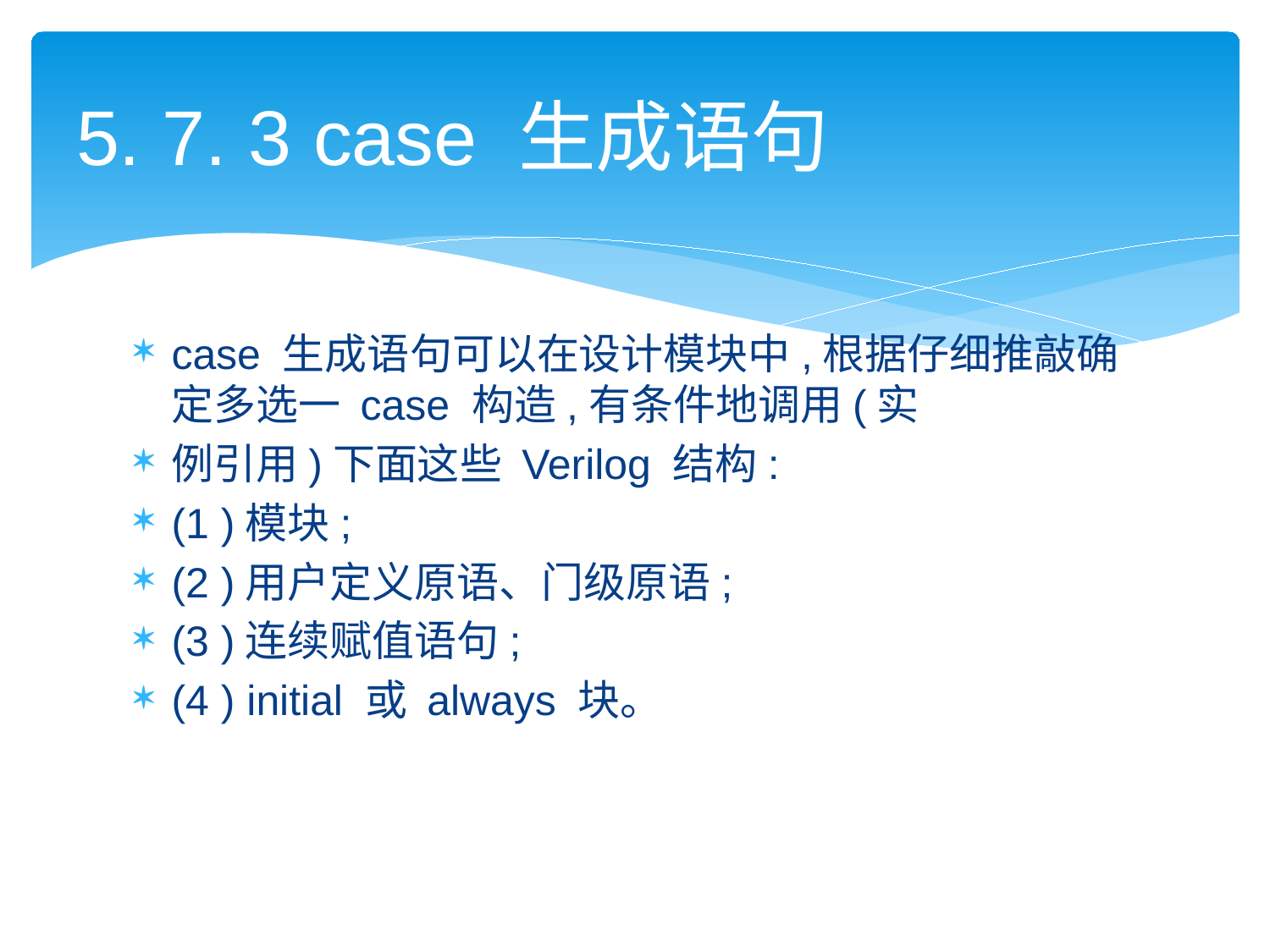

# 5. 7. 3 case 生成语句
case 生成语句可以在设计模块中,根据仔细推敲确定多选一 case 构造,有条件地调用(实
例引用)下面这些 Verilog 结构:
(1 )模块;
(2 )用户定义原语、门级原语;
(3 )连续赋值语句;
(4 ) initial 或 always 块。